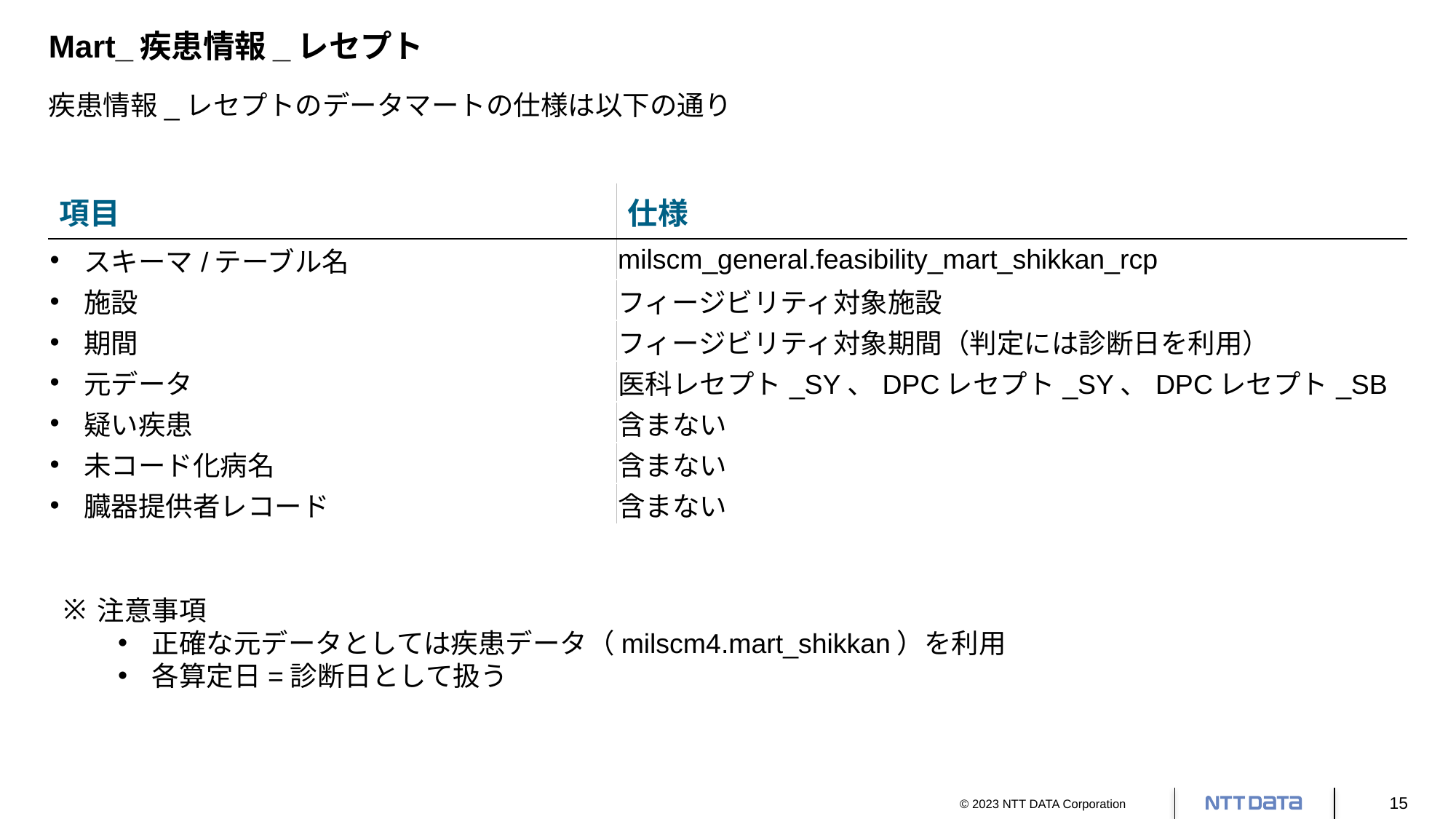

# Mart_疾患情報_レセプト
疾患情報_レセプトのデータマートの仕様は以下の通り
| 項目 | 仕様 |
| --- | --- |
| スキーマ/テーブル名 | milscm\_general.feasibility\_mart\_shikkan\_rcp |
| 施設 | フィージビリティ対象施設 |
| 期間 | フィージビリティ対象期間（判定には診断日を利用） |
| 元データ | 医科レセプト\_SY、DPCレセプト\_SY、DPCレセプト\_SB |
| 疑い疾患 | 含まない |
| 未コード化病名 | 含まない |
| 臓器提供者レコード | 含まない |
注意事項
正確な元データとしては疾患データ（milscm4.mart_shikkan）を利用
各算定日=診断日として扱う